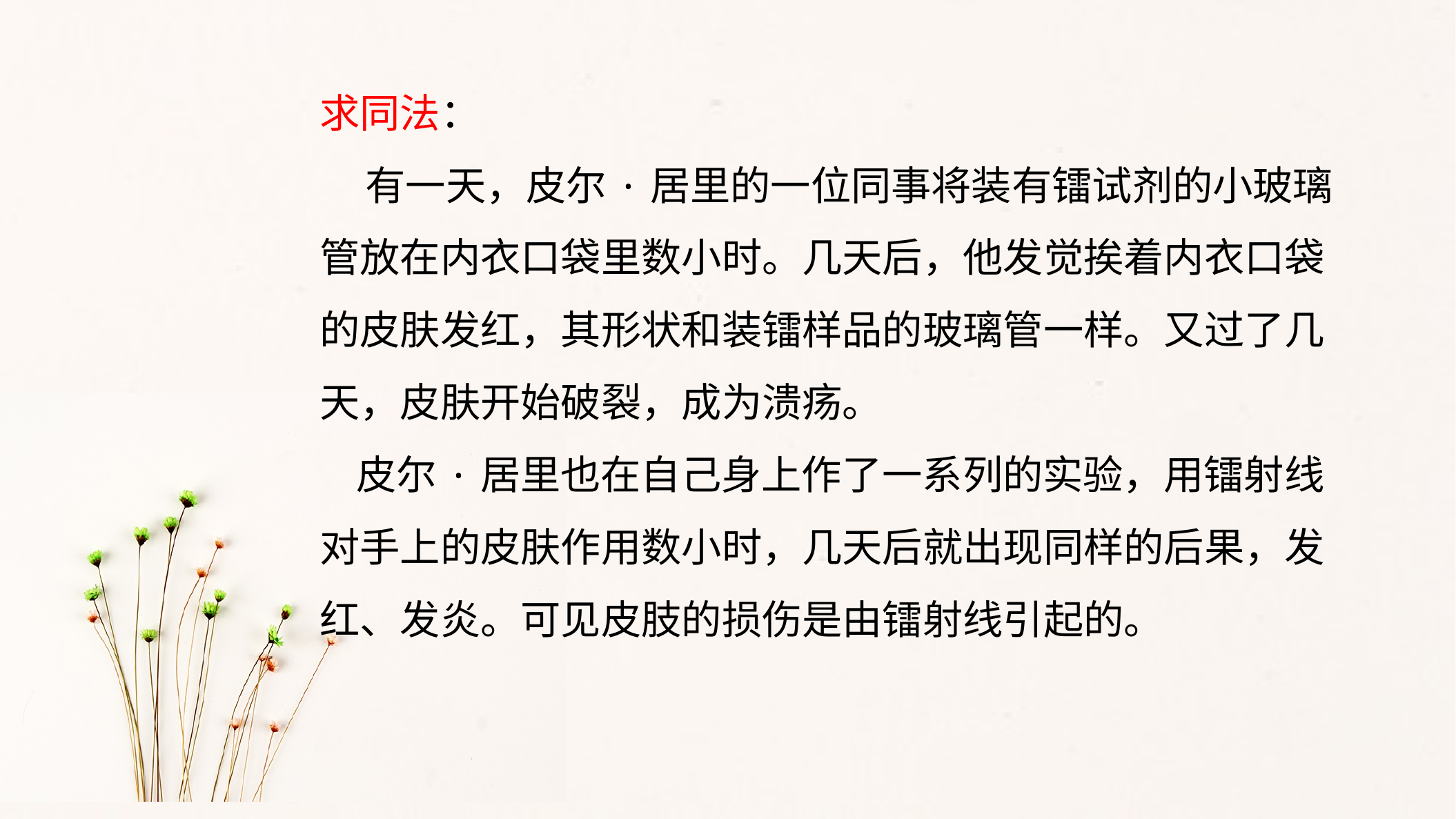

求同法：
    有一天，皮尔·居里的一位同事将装有镭试剂的小玻璃管放在内衣口袋里数小时。几天后，他发觉挨着内衣口袋的皮肤发红，其形状和装镭样品的玻璃管一样。又过了几天，皮肤开始破裂，成为溃疡。
   皮尔·居里也在自己身上作了一系列的实验，用镭射线对手上的皮肤作用数小时，几天后就出现同样的后果，发红、发炎。可见皮肢的损伤是由镭射线引起的。